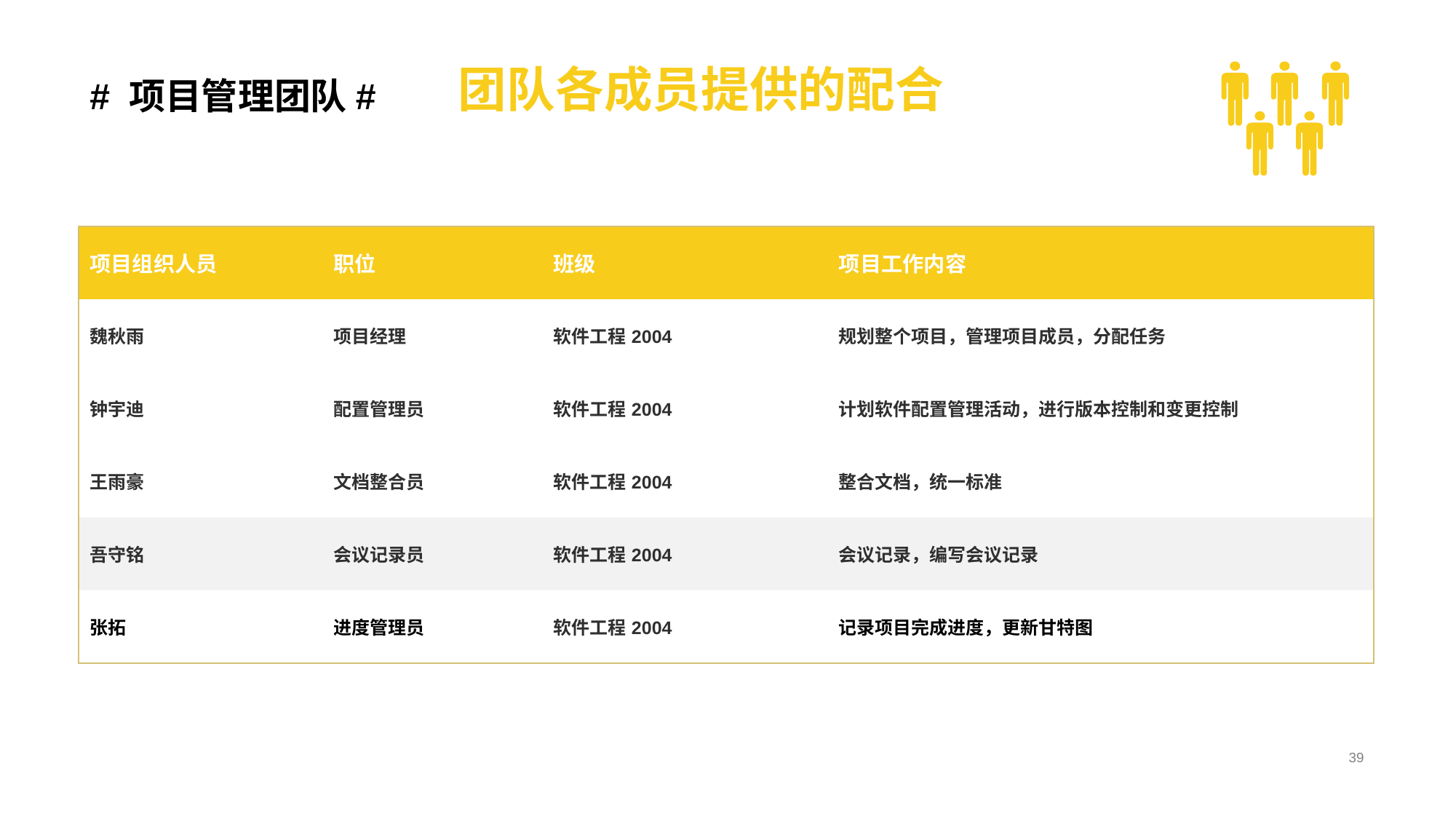

# # 项目管理团队#
团队各成员提供的配合

| 项目组织人员 | 职位 | 班级 | 项目工作内容 |
| --- | --- | --- | --- |
| 魏秋雨 | 项目经理 | 软件工程2004 | 规划整个项目，管理项目成员，分配任务 |
| 钟宇迪 | 配置管理员 | 软件工程2004 | 计划软件配置管理活动，进行版本控制和变更控制 |
| 王雨豪 | 文档整合员 | 软件工程2004 | 整合文档，统一标准 |
| 吾守铭 | 会议记录员 | 软件工程2004 | 会议记录，编写会议记录 |
| 张拓 | 进度管理员 | 软件工程2004 | 记录项目完成进度，更新甘特图 |
39